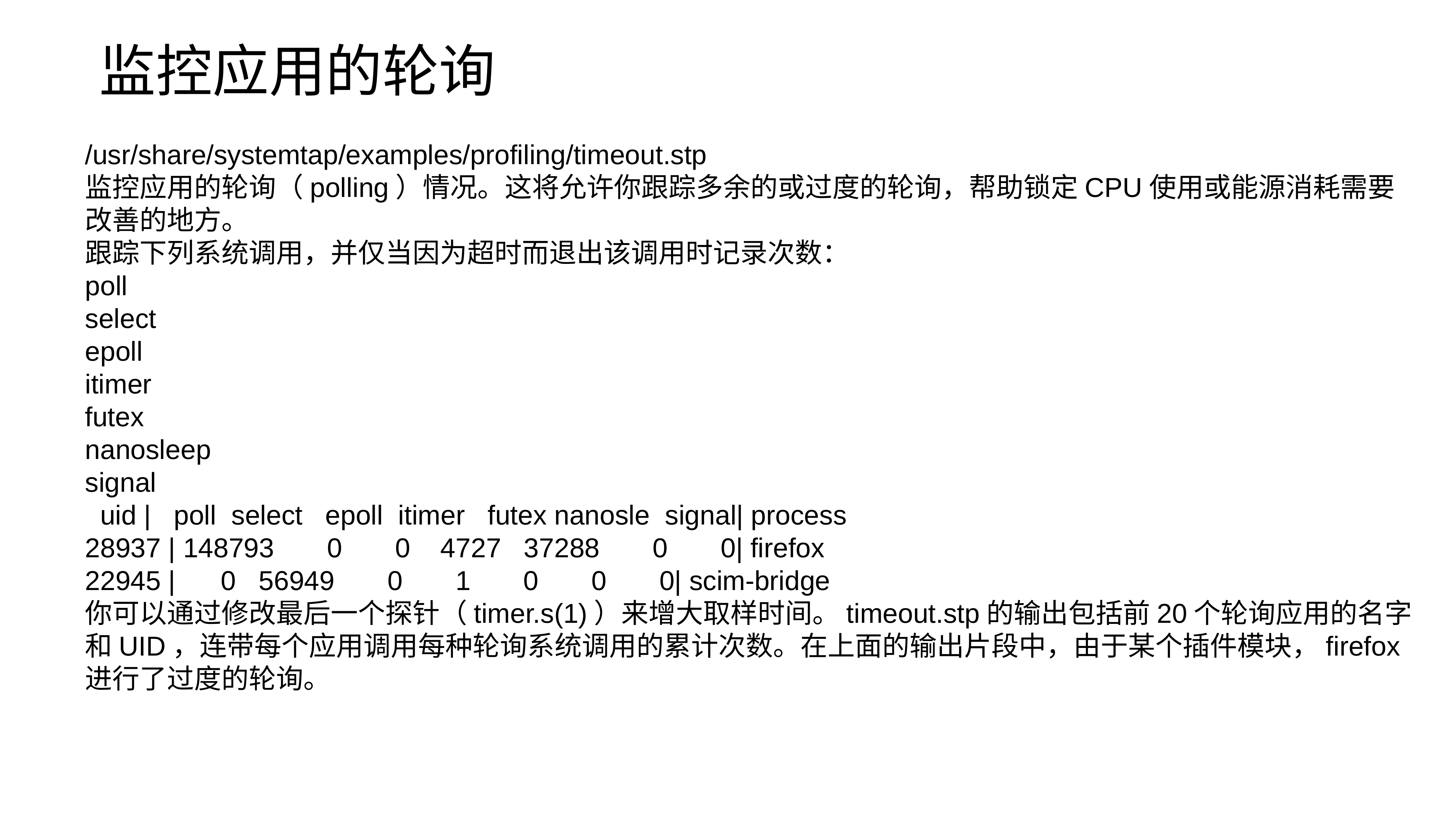

监控应用的轮询
/usr/share/systemtap/examples/profiling/timeout.stp
监控应用的轮询（polling）情况。这将允许你跟踪多余的或过度的轮询，帮助锁定CPU使用或能源消耗需要改善的地方。
跟踪下列系统调用，并仅当因为超时而退出该调用时记录次数：
poll
select
epoll
itimer
futex
nanosleep
signal
  uid |   poll  select   epoll  itimer   futex nanosle  signal| process
28937 | 148793       0       0    4727   37288       0       0| firefox
22945 |      0   56949       0       1       0       0       0| scim-bridge
你可以通过修改最后一个探针（timer.s(1)）来增大取样时间。timeout.stp的输出包括前20个轮询应用的名字和UID，连带每个应用调用每种轮询系统调用的累计次数。在上面的输出片段中，由于某个插件模块，firefox进行了过度的轮询。